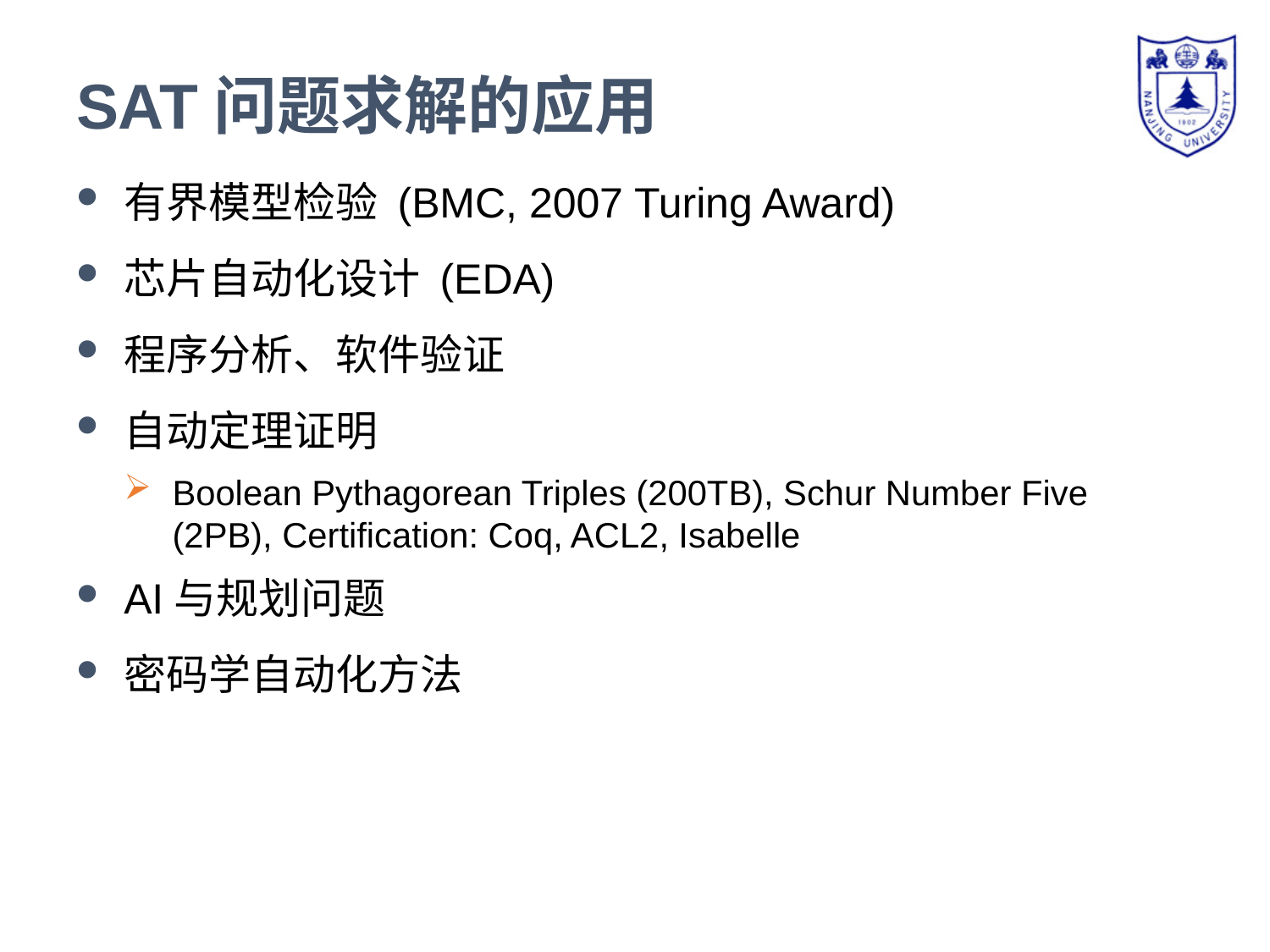

# SAT问题求解的应用
有界模型检验 (BMC, 2007 Turing Award)
芯片自动化设计 (EDA)
程序分析、软件验证
自动定理证明
Boolean Pythagorean Triples (200TB), Schur Number Five (2PB), Certification: Coq, ACL2, Isabelle
AI与规划问题
密码学自动化方法

29